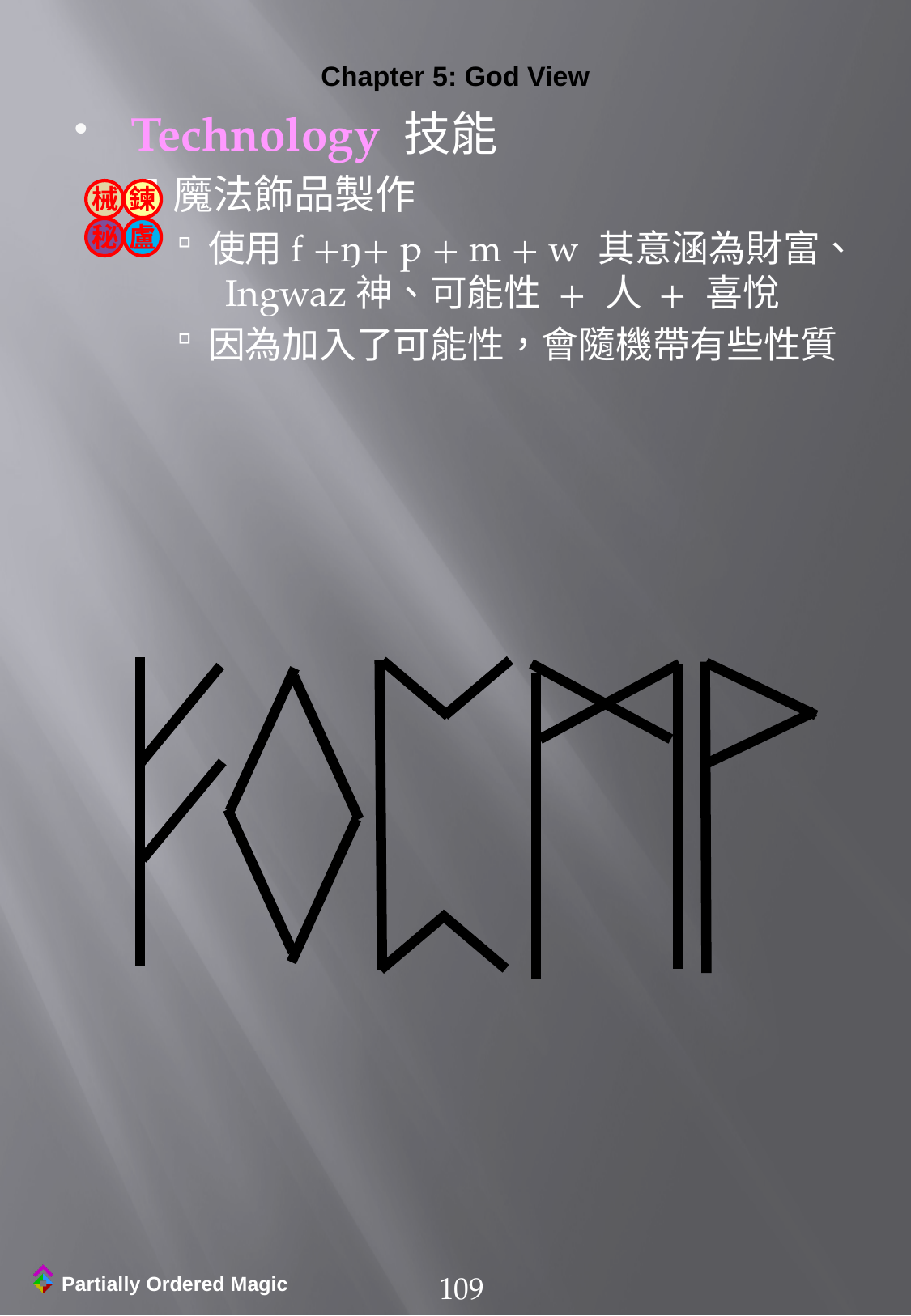

# Chapter 5: God View
Technology 技能
魔法飾品製作
使用f +ŋ+ p + m + w 其意涵為財富、 Ingwaz神、可能性 + 人 + 喜悅
因為加入了可能性，會隨機帶有些性質
械

鍊

秘

盧